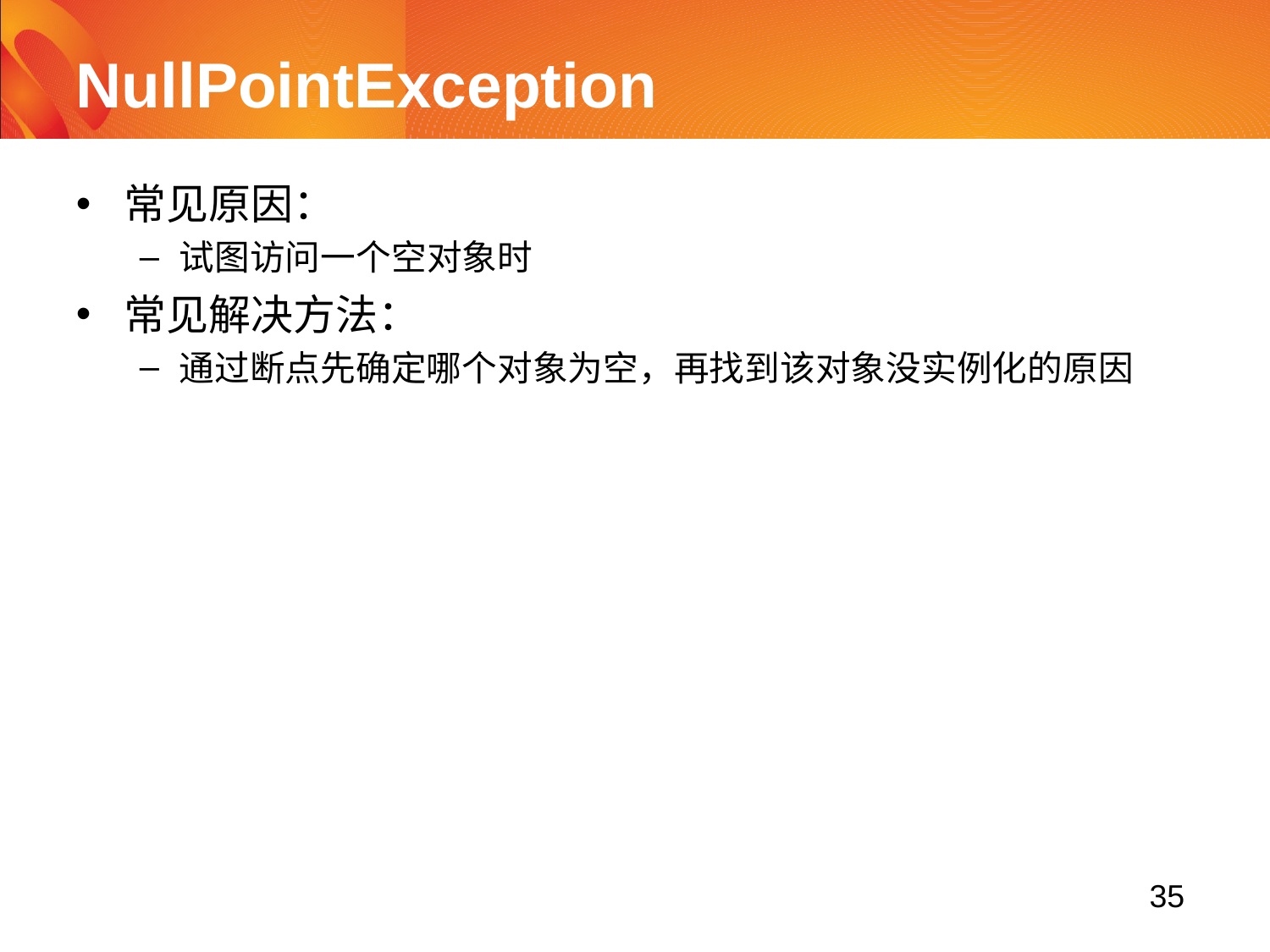

# NullPointException
常见原因：
试图访问一个空对象时
常见解决方法：
通过断点先确定哪个对象为空，再找到该对象没实例化的原因